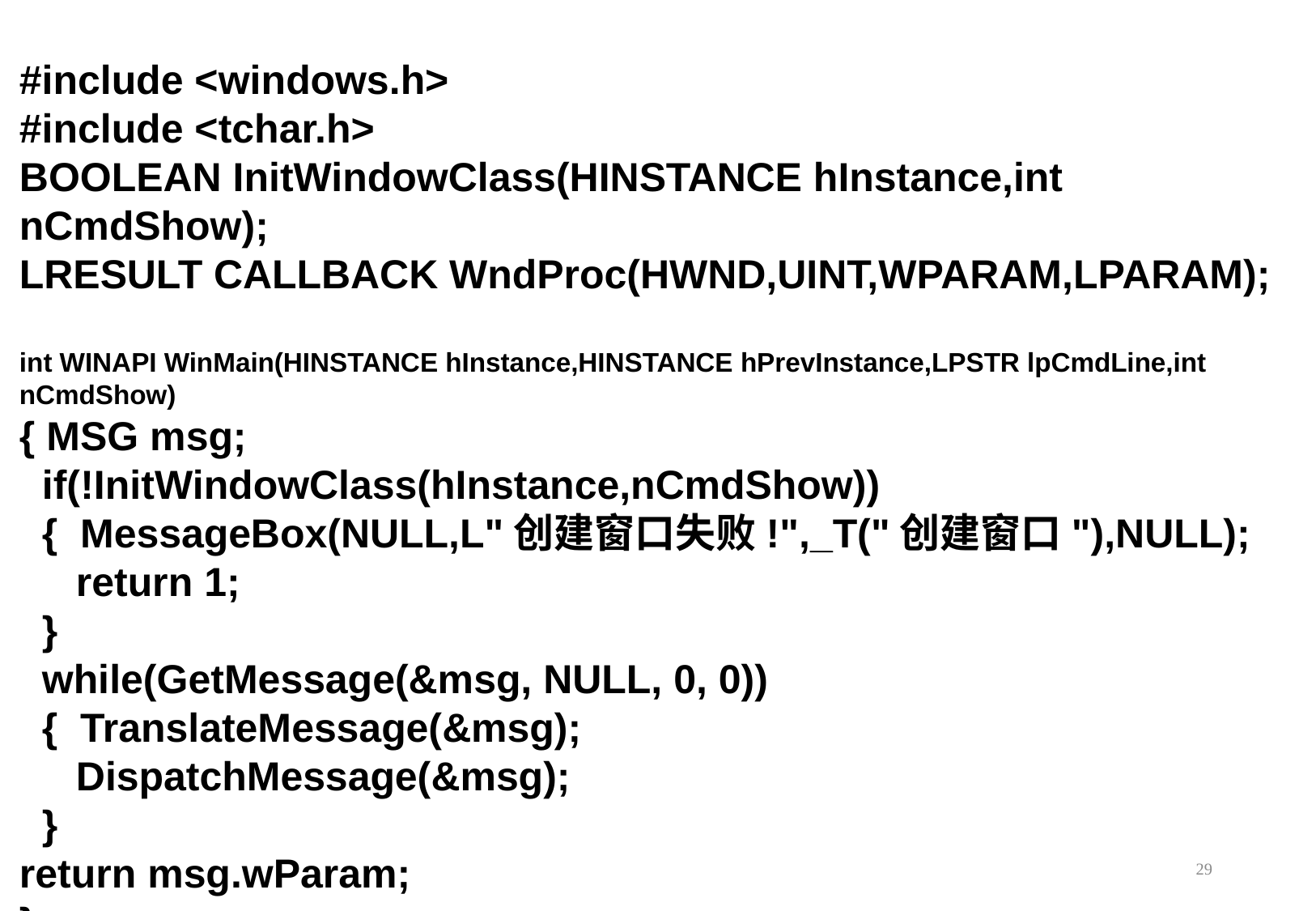

#include <windows.h>
#include <tchar.h>
BOOLEAN InitWindowClass(HINSTANCE hInstance,int nCmdShow);
LRESULT CALLBACK WndProc(HWND,UINT,WPARAM,LPARAM);
int WINAPI WinMain(HINSTANCE hInstance,HINSTANCE hPrevInstance,LPSTR lpCmdLine,int nCmdShow)
{ MSG msg;
  if(!InitWindowClass(hInstance,nCmdShow))
  {  MessageBox(NULL,L"创建窗口失败!",_T("创建窗口"),NULL);
     return 1;
  }
  while(GetMessage(&msg, NULL, 0, 0))
  {  TranslateMessage(&msg);
     DispatchMessage(&msg);
  }
return msg.wParam;
}
29